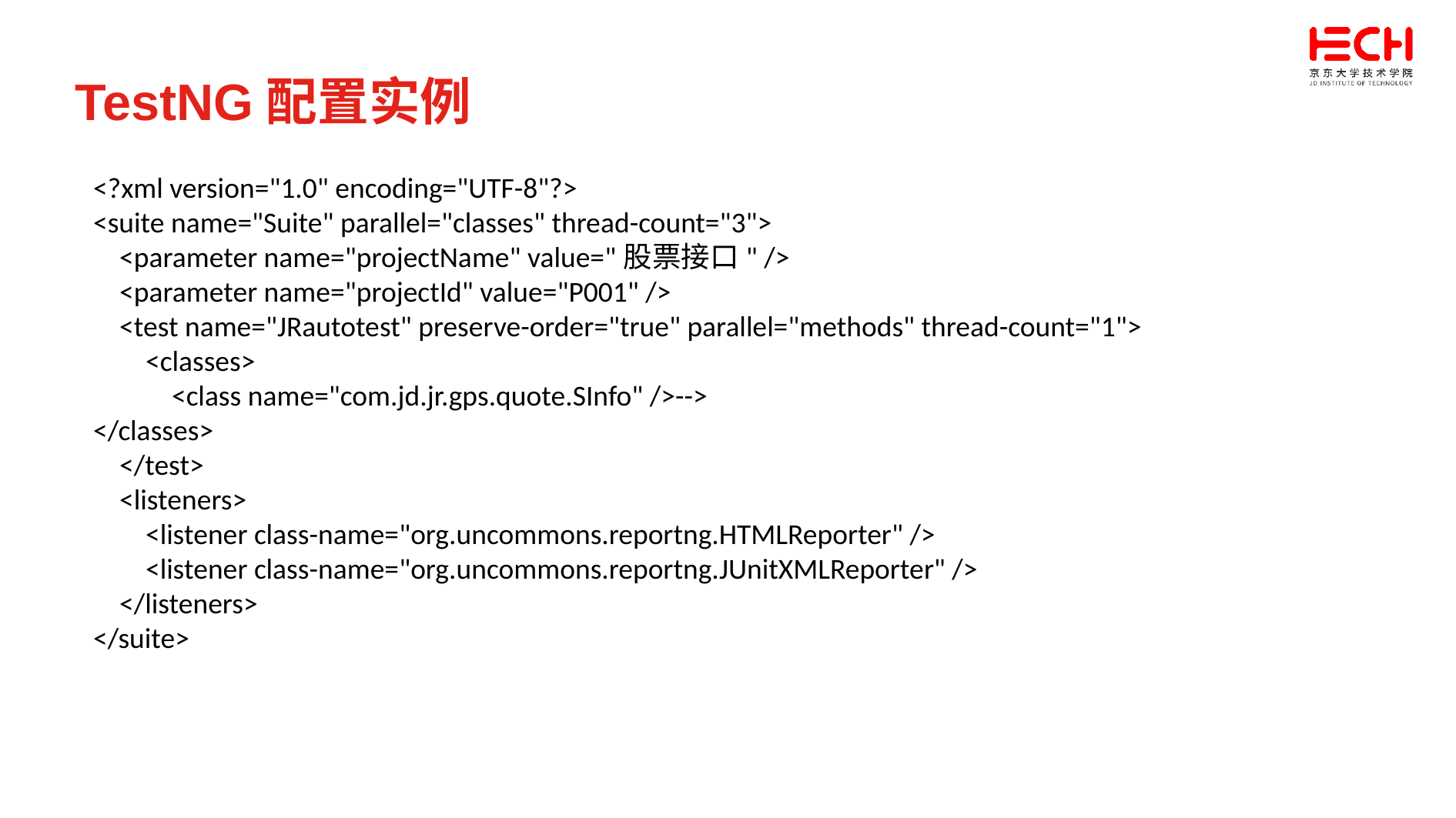

TestNG配置实例
<?xml version="1.0" encoding="UTF-8"?>
<suite name="Suite" parallel="classes" thread-count="3">
    <parameter name="projectName" value="股票接口" />
    <parameter name="projectId" value="P001" />
    <test name="JRautotest" preserve-order="true" parallel="methods" thread-count="1">
        <classes>
            <class name="com.jd.jr.gps.quote.SInfo" />-->
</classes>
    </test>
    <listeners>
        <listener class-name="org.uncommons.reportng.HTMLReporter" />
        <listener class-name="org.uncommons.reportng.JUnitXMLReporter" />
    </listeners>
</suite>